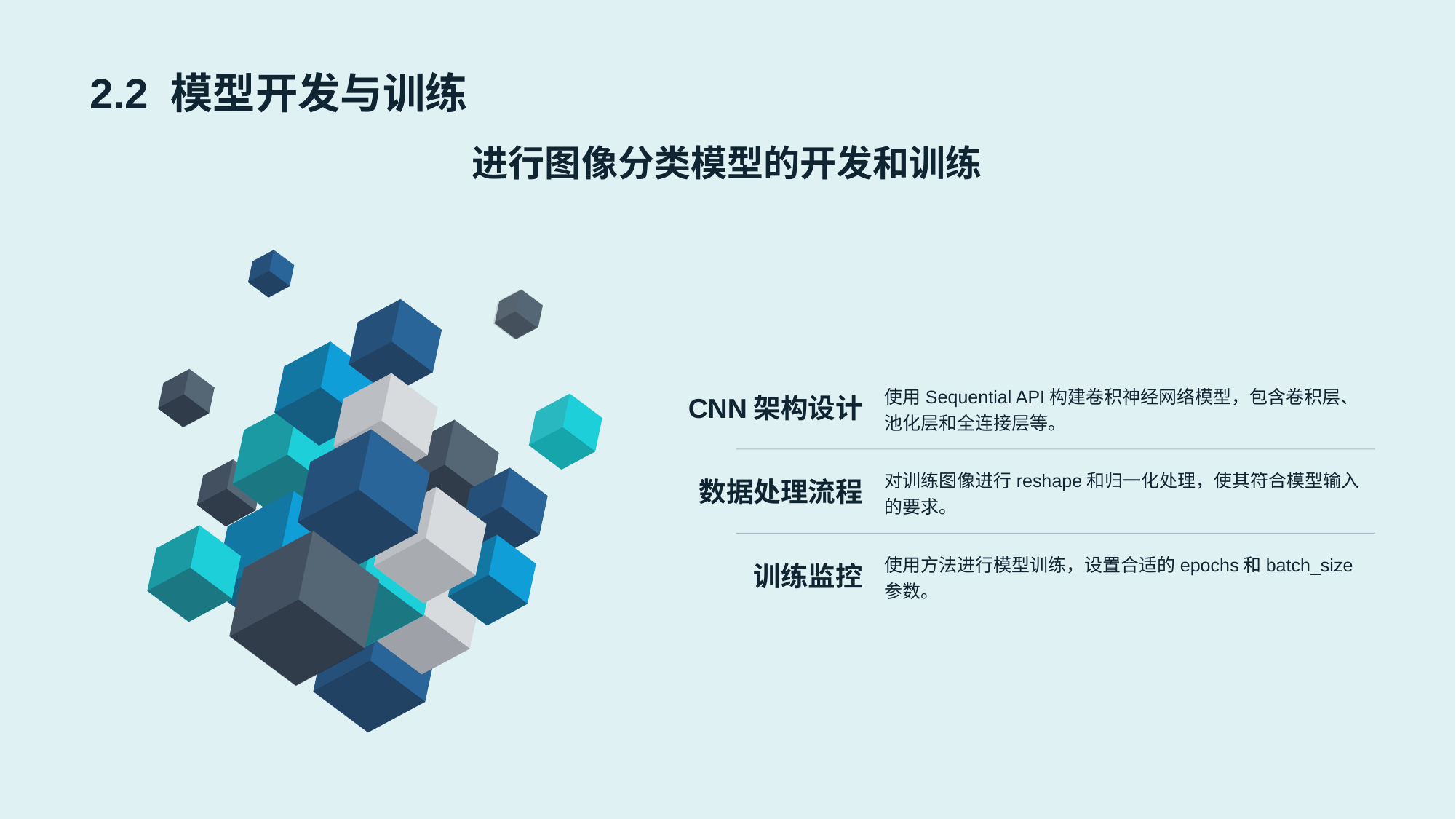

# 2.2 模型开发与训练
进行图像分类模型的开发和训练

CNN架构设计
使用Sequential API构建卷积神经网络模型，包含卷积层、池化层和全连接层等。

数据处理流程
对训练图像进行reshape和归一化处理，使其符合模型输入的要求。

训练监控
使用方法进行模型训练，设置合适的epochs和batch_size参数。